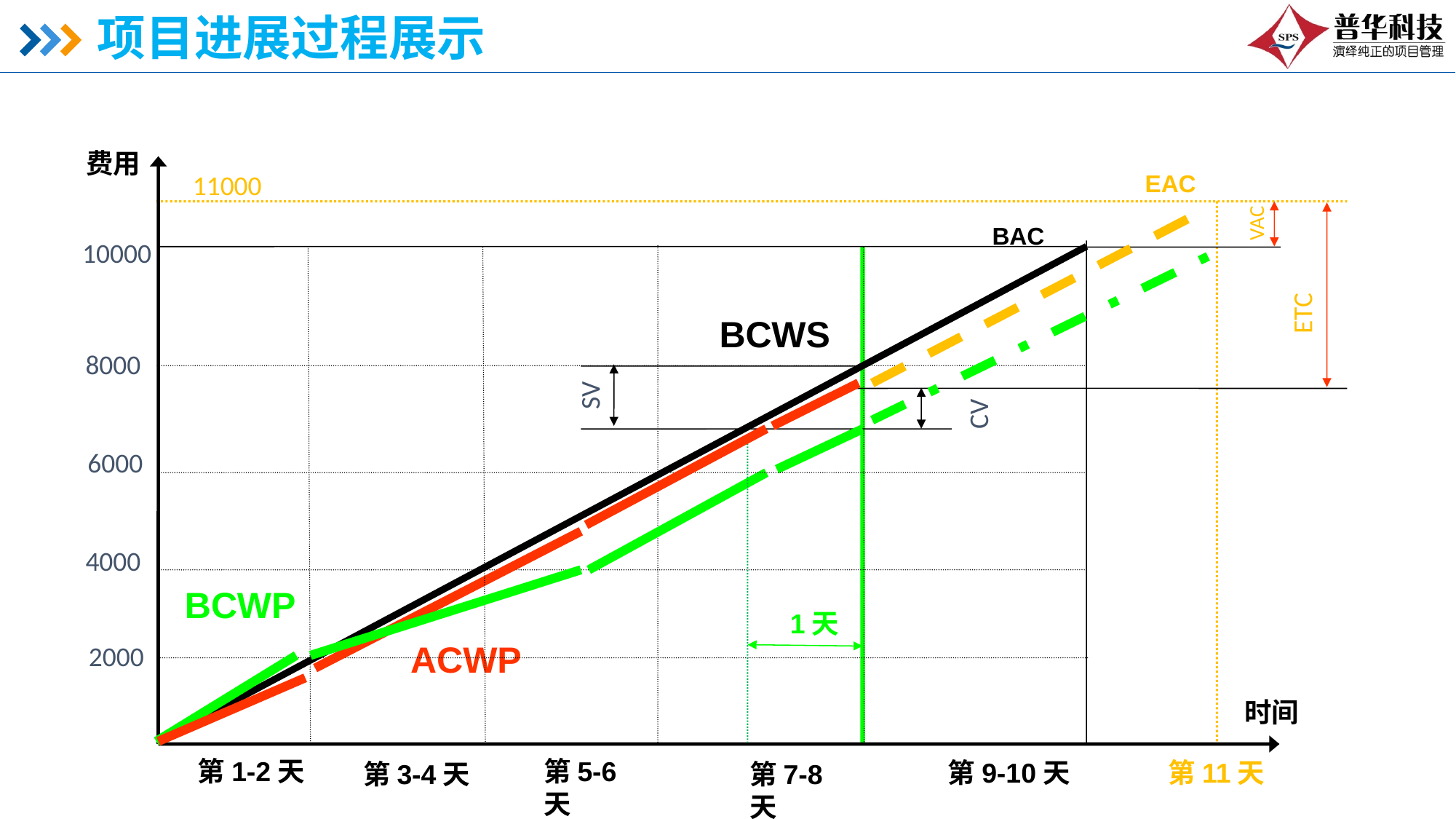

# 项目进展过程展示
费用
11000

EAC

VAC

BAC
10000

ETC
BCWS
8000

SV
CV

6000

4000

BCWP
1天
ACWP
2000

时间

第5-6天
第1-2天
第9-10天
第11天
第7-8天
第3-4天